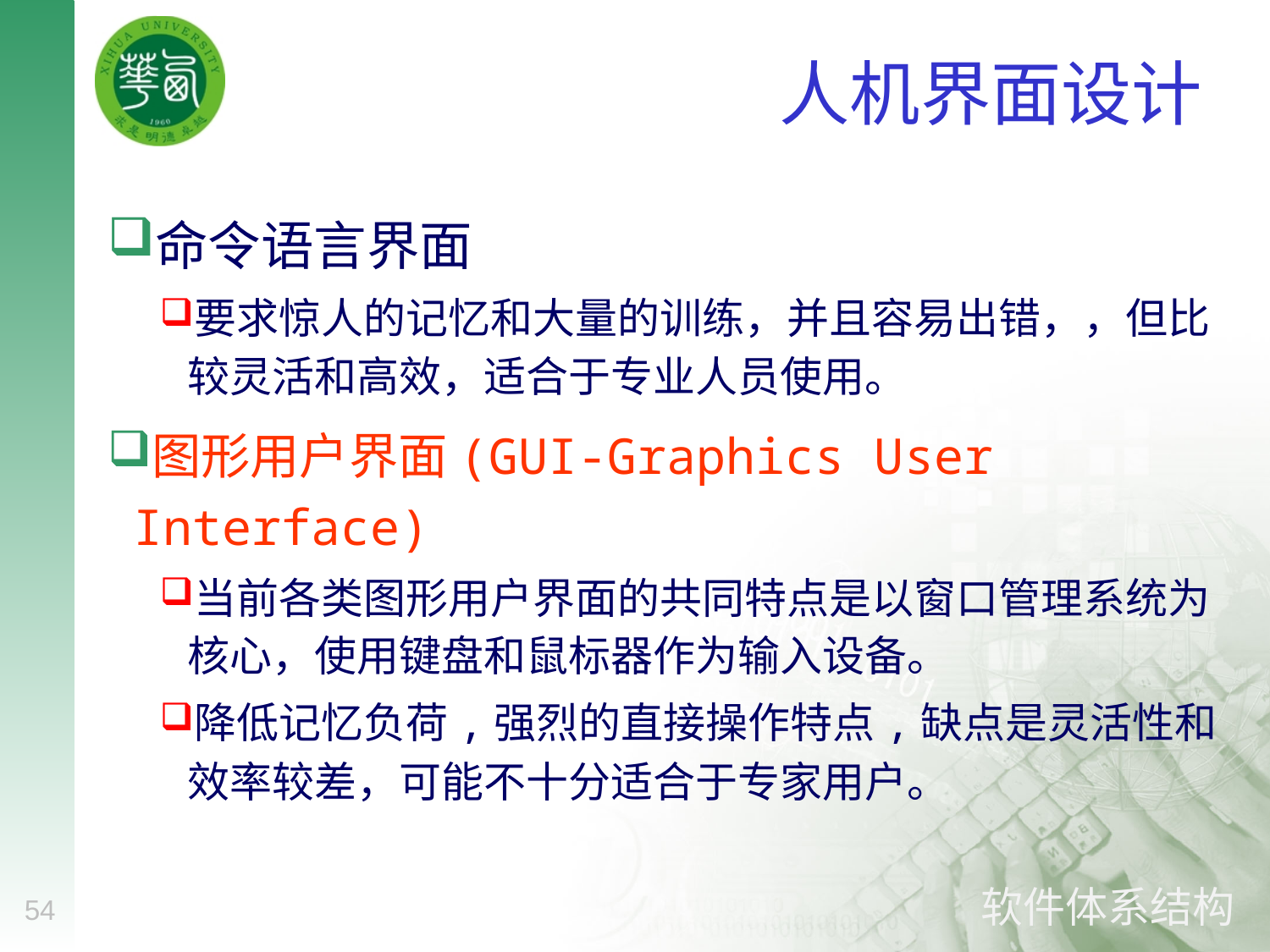

# 人机界面设计
命令语言界面
要求惊人的记忆和大量的训练，并且容易出错，，但比较灵活和高效，适合于专业人员使用。
图形用户界面(GUI-Graphics User Interface)
当前各类图形用户界面的共同特点是以窗口管理系统为核心，使用键盘和鼠标器作为输入设备。
降低记忆负荷,强烈的直接操作特点,缺点是灵活性和效率较差，可能不十分适合于专家用户。
54